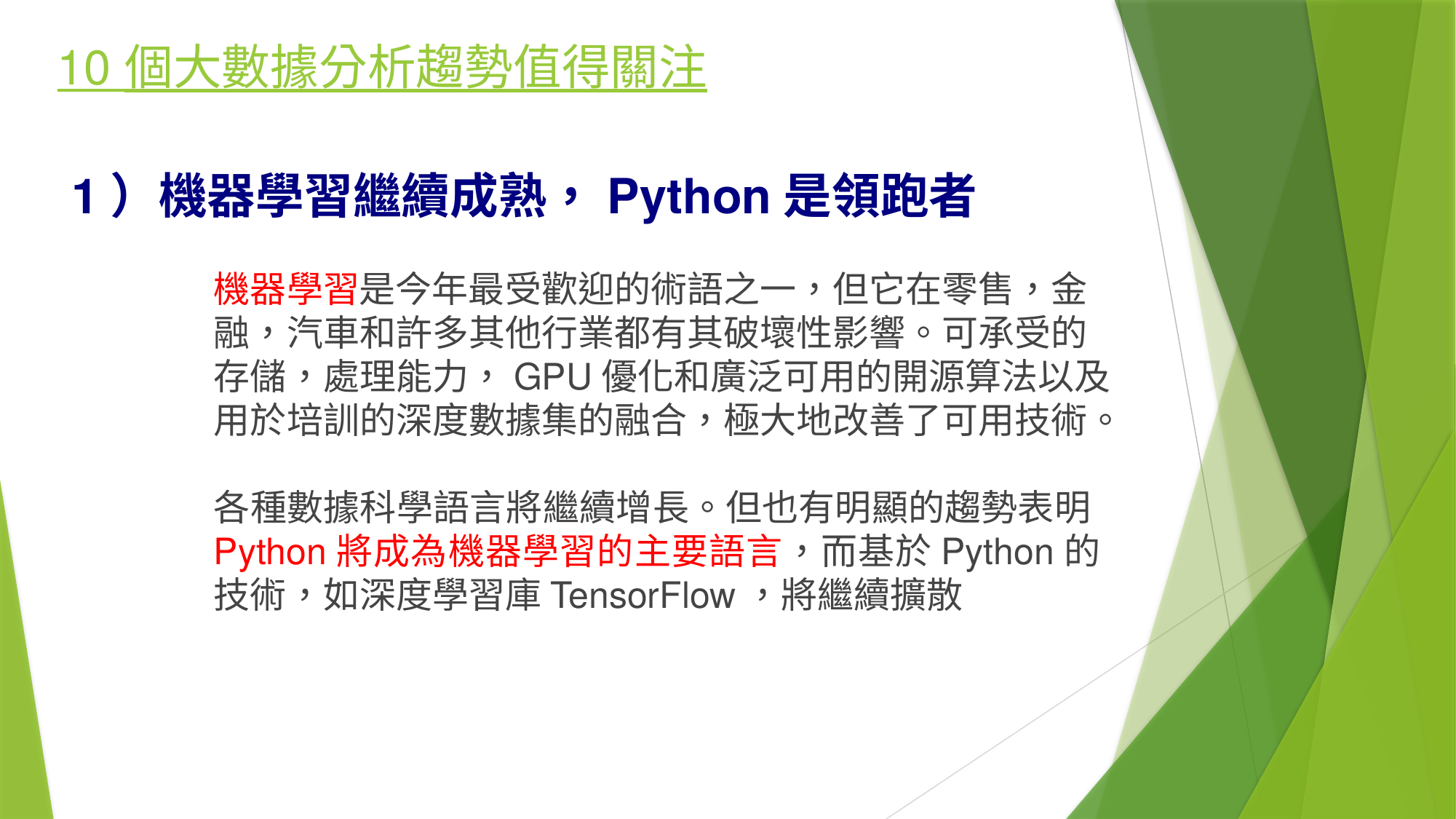

10 個大數據分析趨勢值得關注
1）機器學習繼續成熟，Python是領跑者
機器學習是今年最受歡迎的術語之一，但它在零售，金融，汽車和許多其他行業都有其破壞性影響。可承受的存儲，處理能力，GPU優化和廣泛可用的開源算法以及用於培訓的深度數據集的融合，極大地改善了可用技術。
各種數據科學語言將繼續增長。但也有明顯的趨勢表明Python將成為機器學習的主要語言，而基於Python的技術，如深度學習庫TensorFlow，將繼續擴散